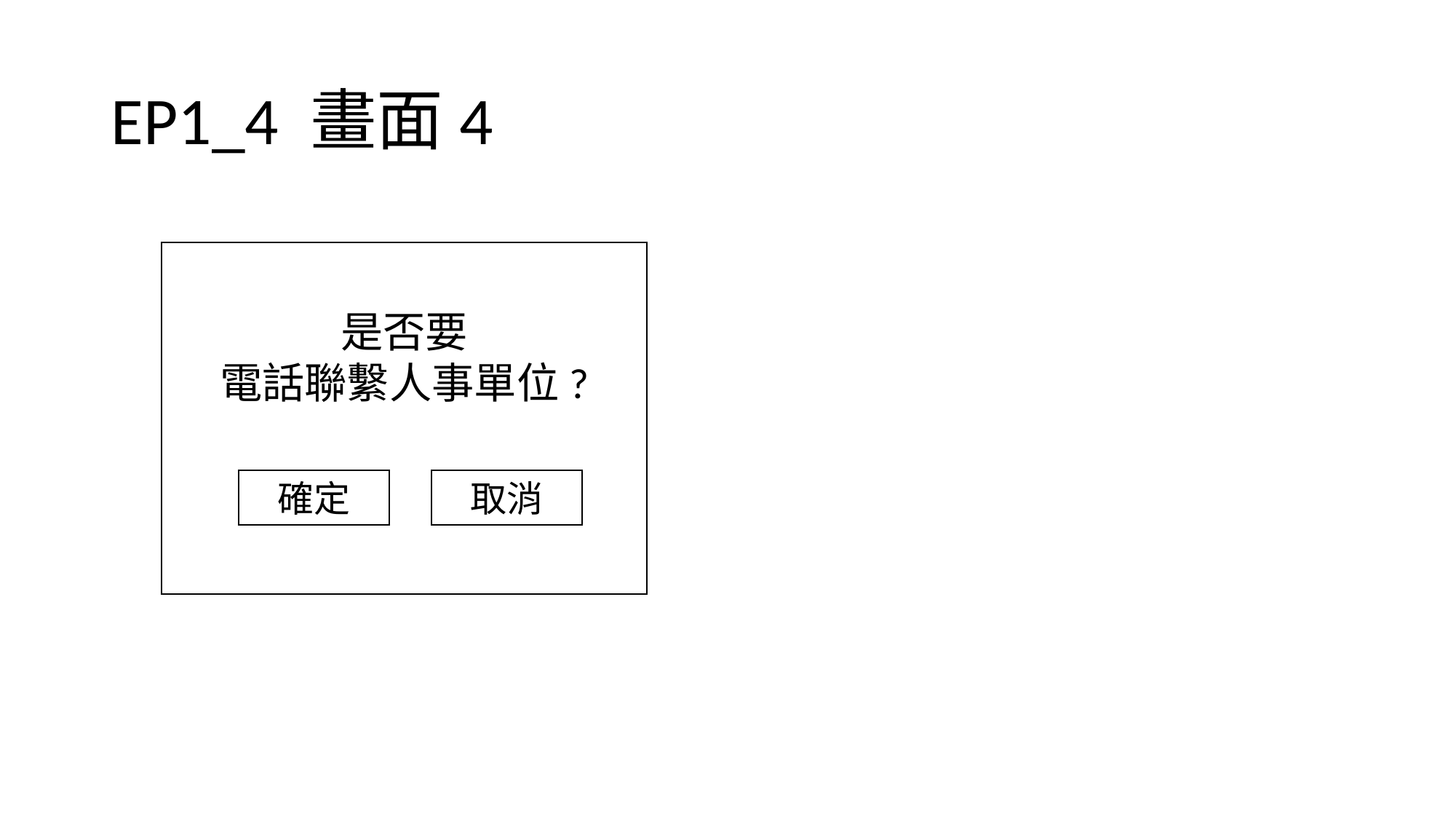

# EP1_4 畫面4

是否要
電話聯繫人事單位?
確定
取消